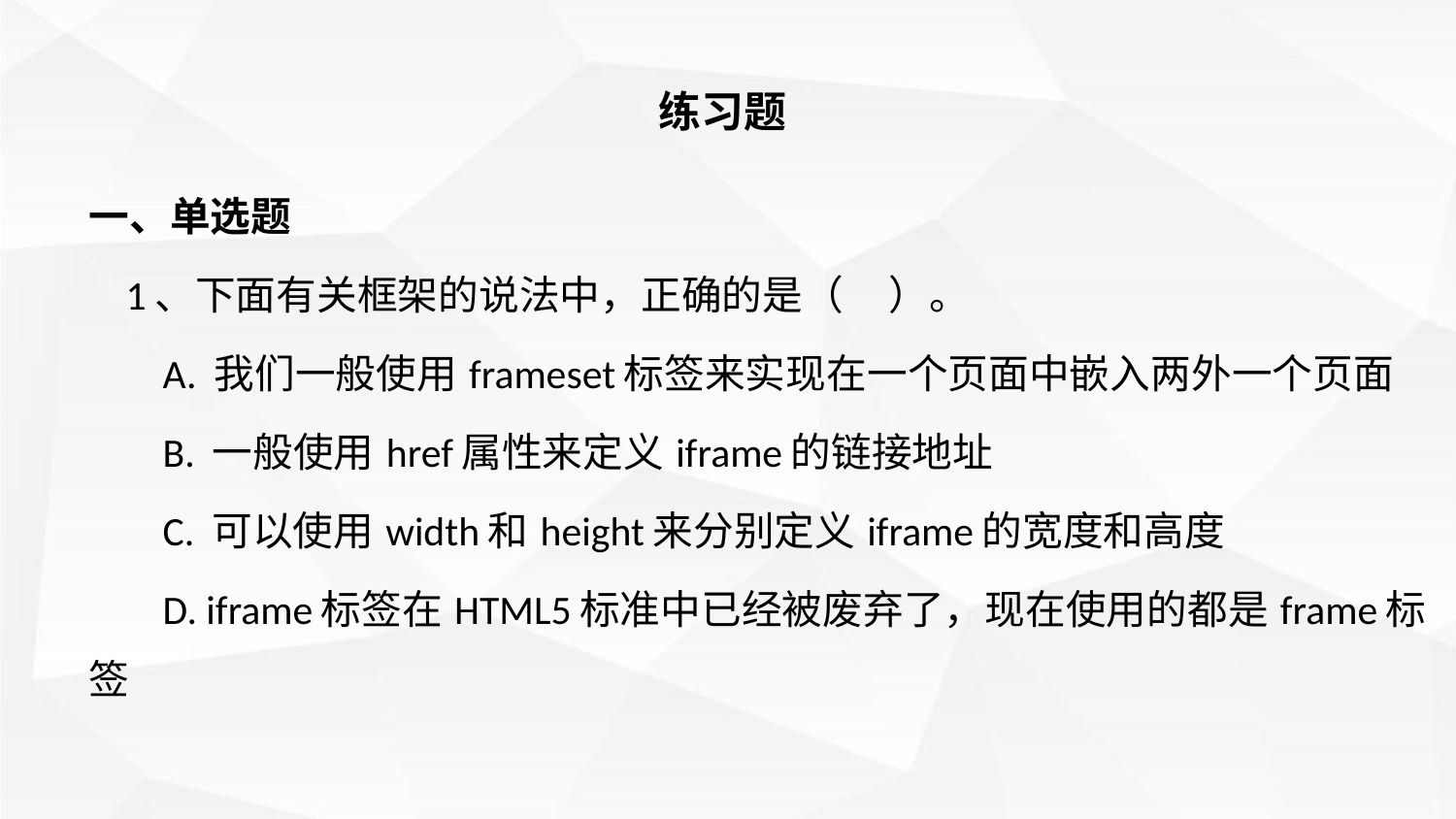

练习题
一、单选题
    1、下面有关框架的说法中，正确的是（     ）。
        A. 我们一般使用frameset标签来实现在一个页面中嵌入两外一个页面
        B. 一般使用href属性来定义iframe的链接地址
        C. 可以使用width和height来分别定义iframe的宽度和高度
        D. iframe标签在HTML5标准中已经被废弃了，现在使用的都是frame标签